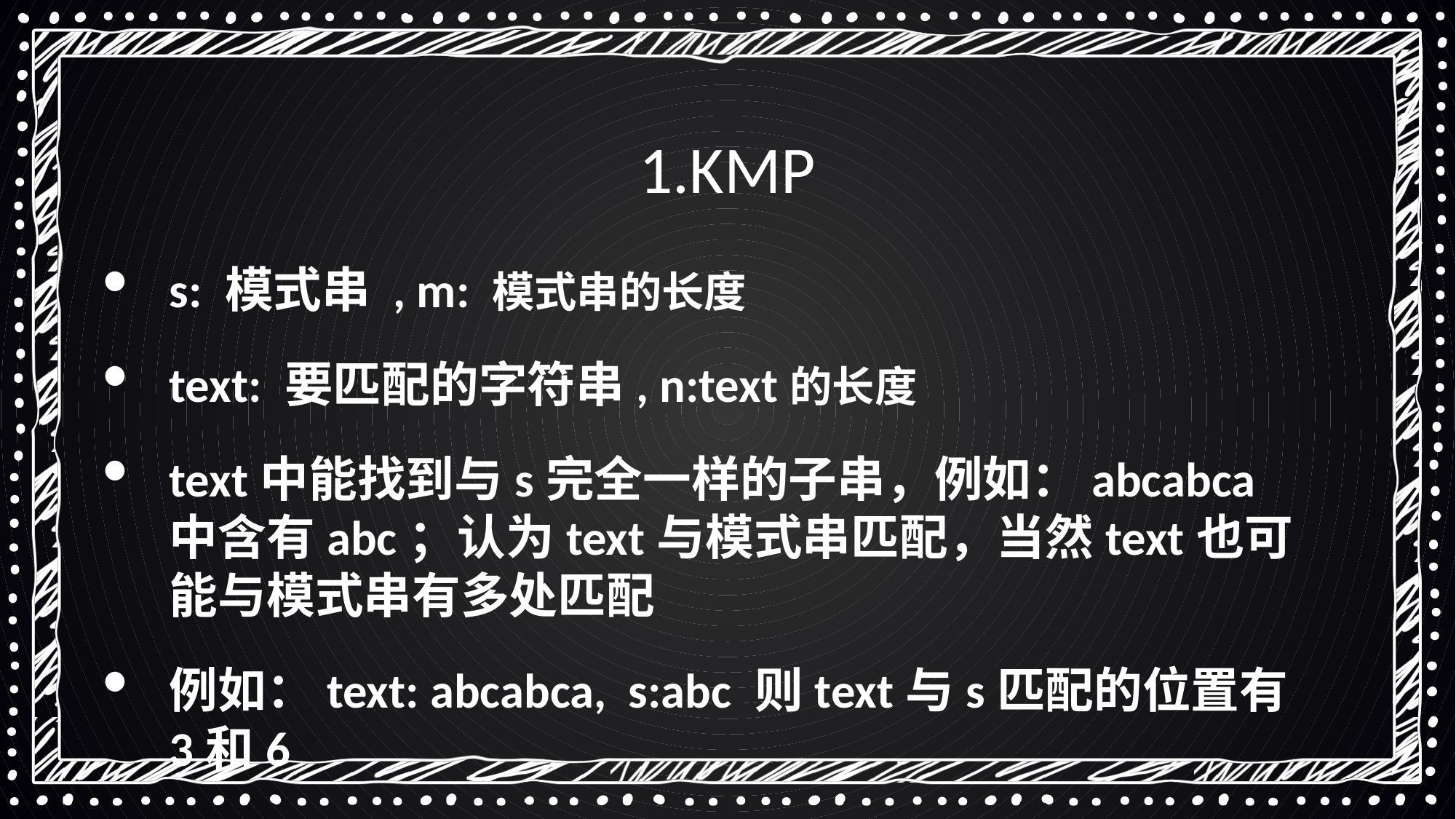

1.KMP

s: 模式串 , m: 模式串的长度
text: 要匹配的字符串, n:text的长度
text中能找到与s完全一样的子串，例如：abcabca中含有abc；认为text与模式串匹配，当然text也可能与模式串有多处匹配
例如：text: abcabca,  s:abc 则text与s匹配的位置有3和6